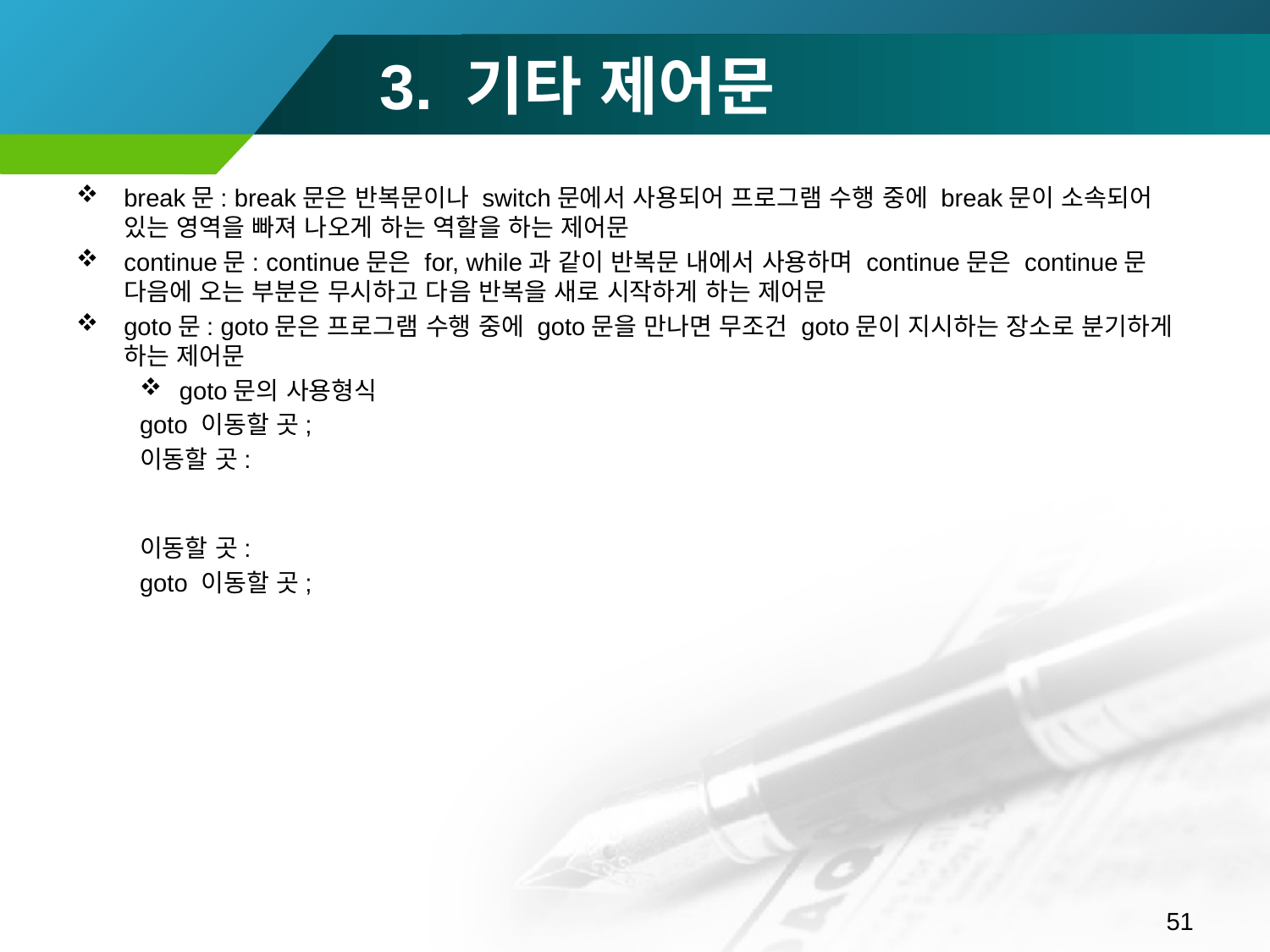

# 3. 기타 제어문
break문: break문은 반복문이나 switch문에서 사용되어 프로그램 수행 중에 break문이 소속되어 있는 영역을 빠져 나오게 하는 역할을 하는 제어문
continue문: continue문은 for, while과 같이 반복문 내에서 사용하며 continue문은 continue문 다음에 오는 부분은 무시하고 다음 반복을 새로 시작하게 하는 제어문
goto문: goto문은 프로그램 수행 중에 goto문을 만나면 무조건 goto문이 지시하는 장소로 분기하게 하는 제어문
goto문의 사용형식
goto 이동할 곳;
이동할 곳:

이동할 곳:
goto 이동할 곳;
51